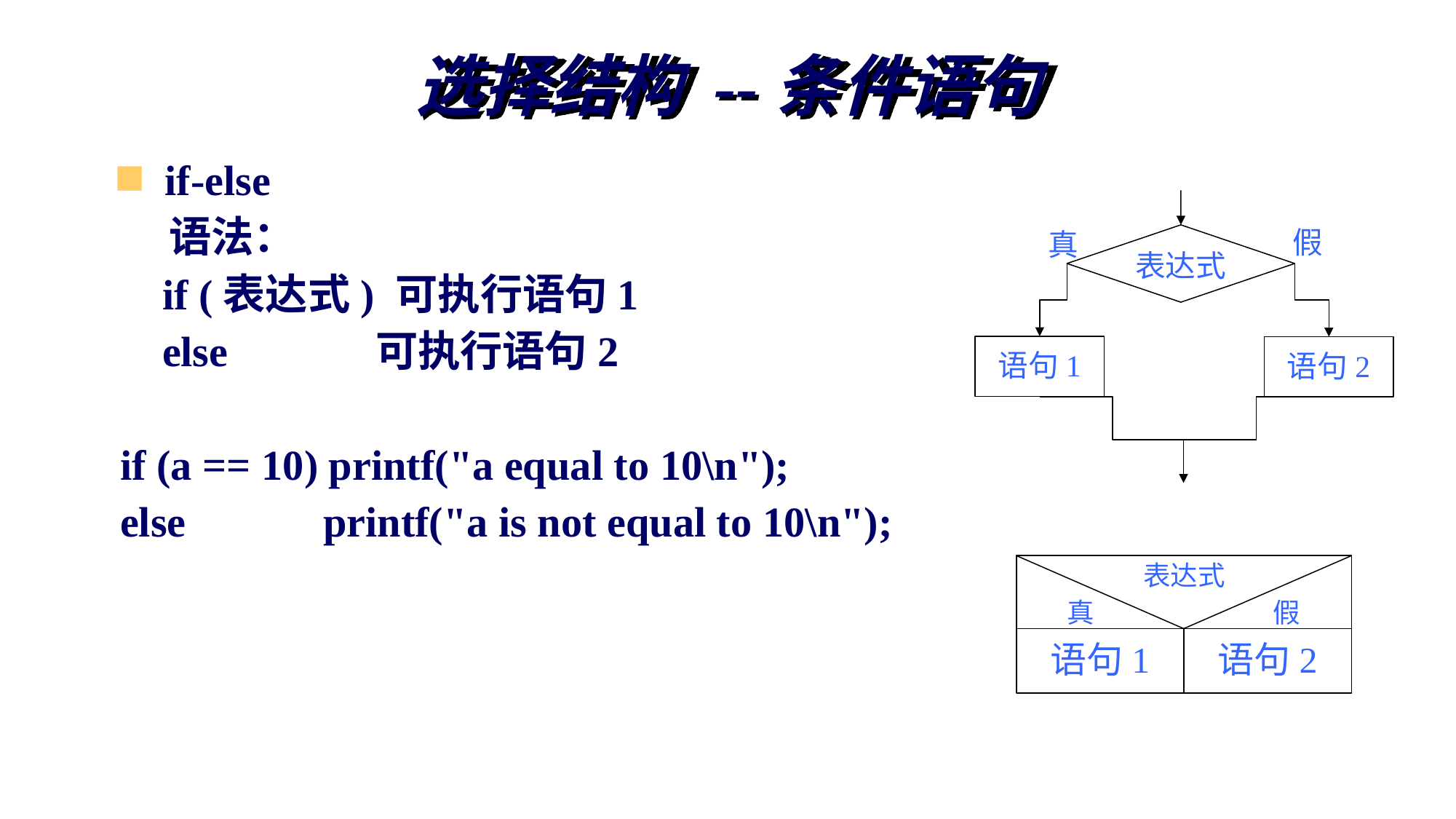

# 选择结构 --条件语句
if-else
    语法：
    if (表达式) 可执行语句1
    else             可执行语句2

if (a == 10) printf("a equal to 10\n");
else             printf("a is not equal to 10\n");

假
真
表达式
语句2
语句1
表达式
真                             假
语句1
语句2